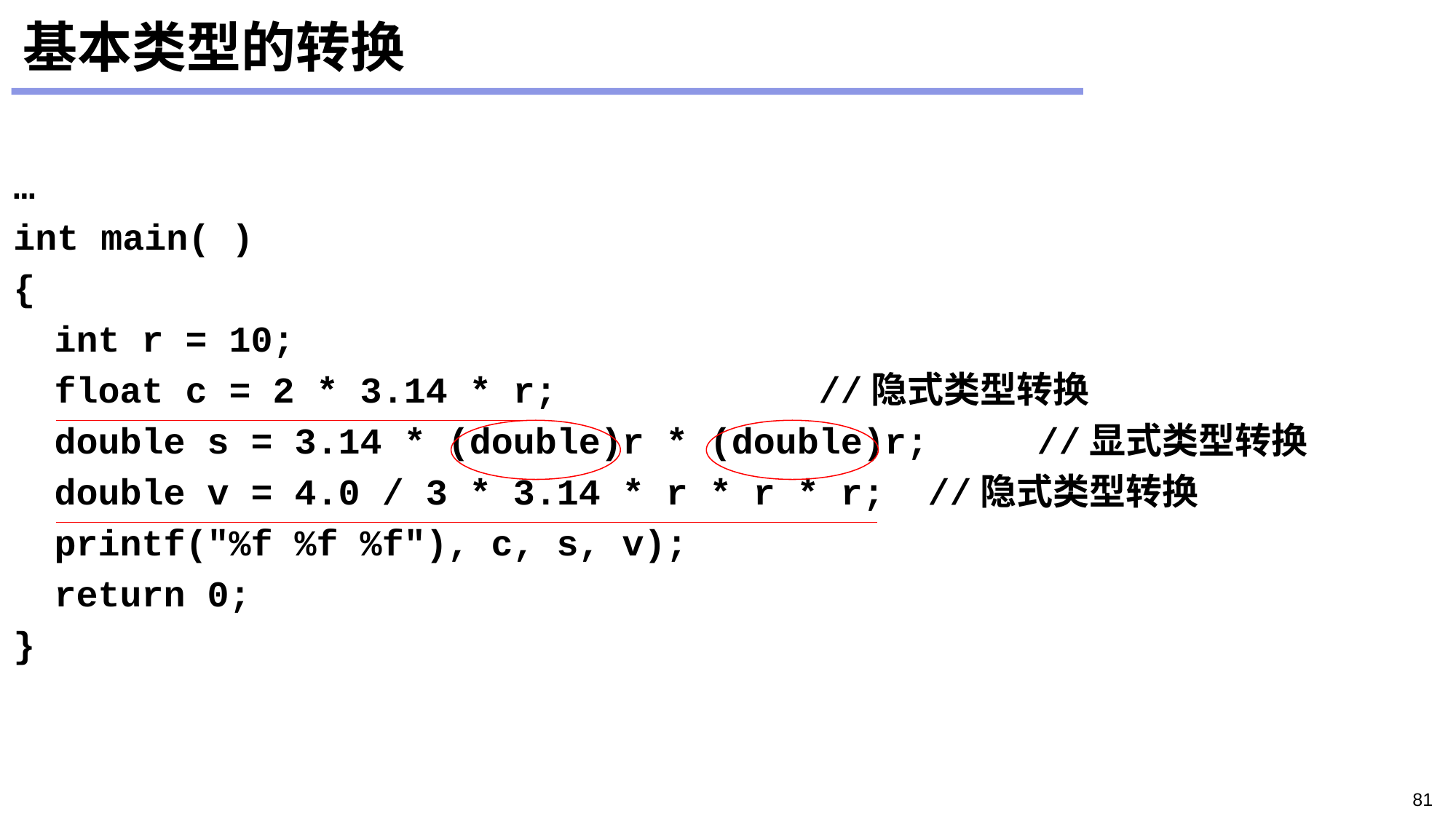

# 基本类型的转换

…
int main( )
{
	int r = 10;
	float c = 2 * 3.14 * r;			//隐式类型转换
	double s = 3.14 * (double)r * (double)r;	//显式类型转换
	double v = 4.0 / 3 * 3.14 * r * r * r;	//隐式类型转换
	printf("%f %f %f"), c, s, v);
	return 0;
}

81